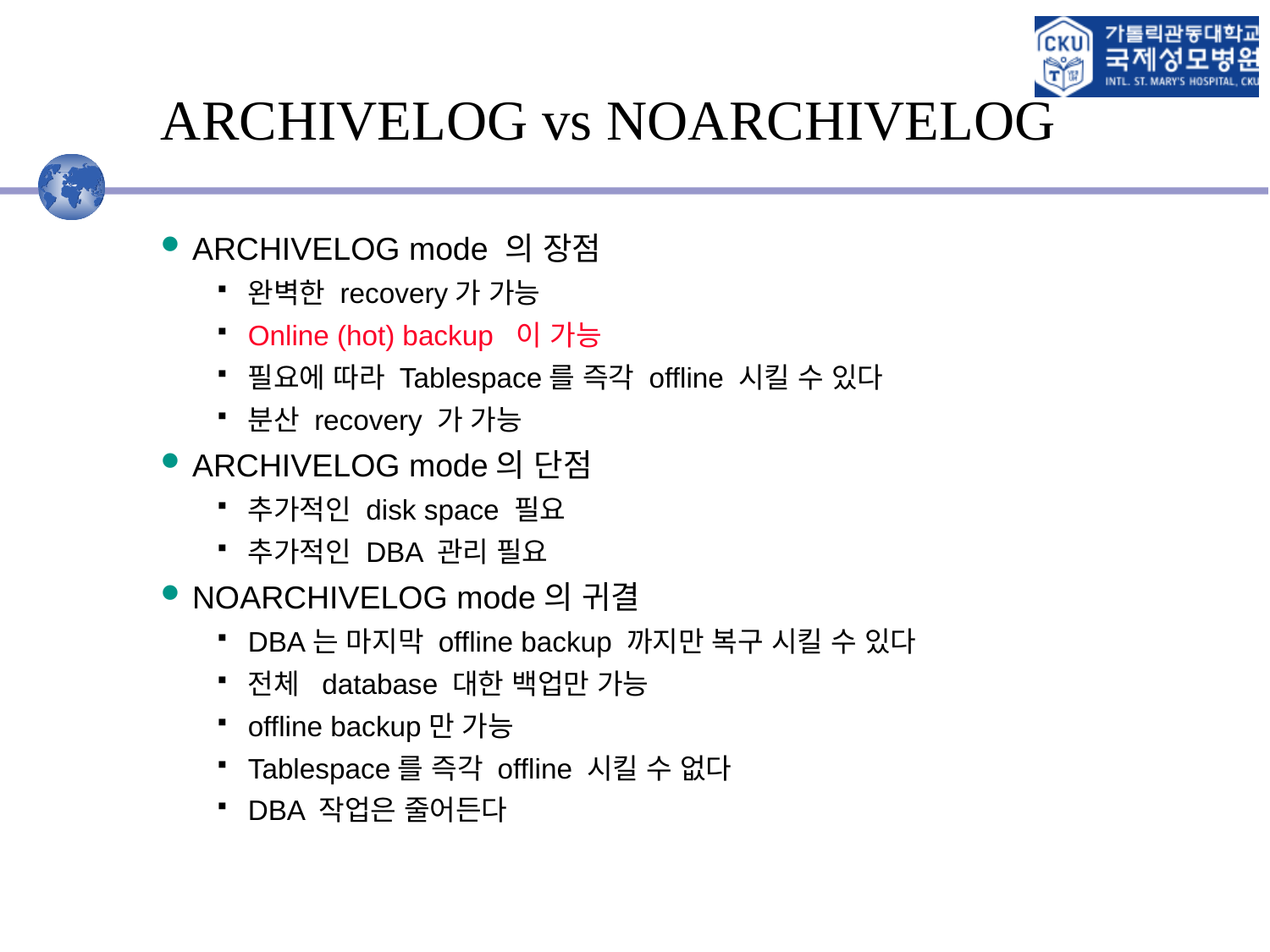

# ARCHIVELOG vs NOARCHIVELOG
ARCHIVELOG mode 의 장점
완벽한 recovery가 가능
Online (hot) backup  이 가능
필요에 따라 Tablespace를 즉각 offline 시킬 수 있다
분산 recovery 가 가능
ARCHIVELOG mode의 단점
추가적인 disk space 필요
추가적인 DBA 관리 필요
NOARCHIVELOG mode의 귀결
DBA는 마지막 offline backup 까지만 복구 시킬 수 있다
전체  database 대한 백업만 가능
offline backup만 가능
Tablespace를 즉각 offline 시킬 수 없다
DBA 작업은 줄어든다